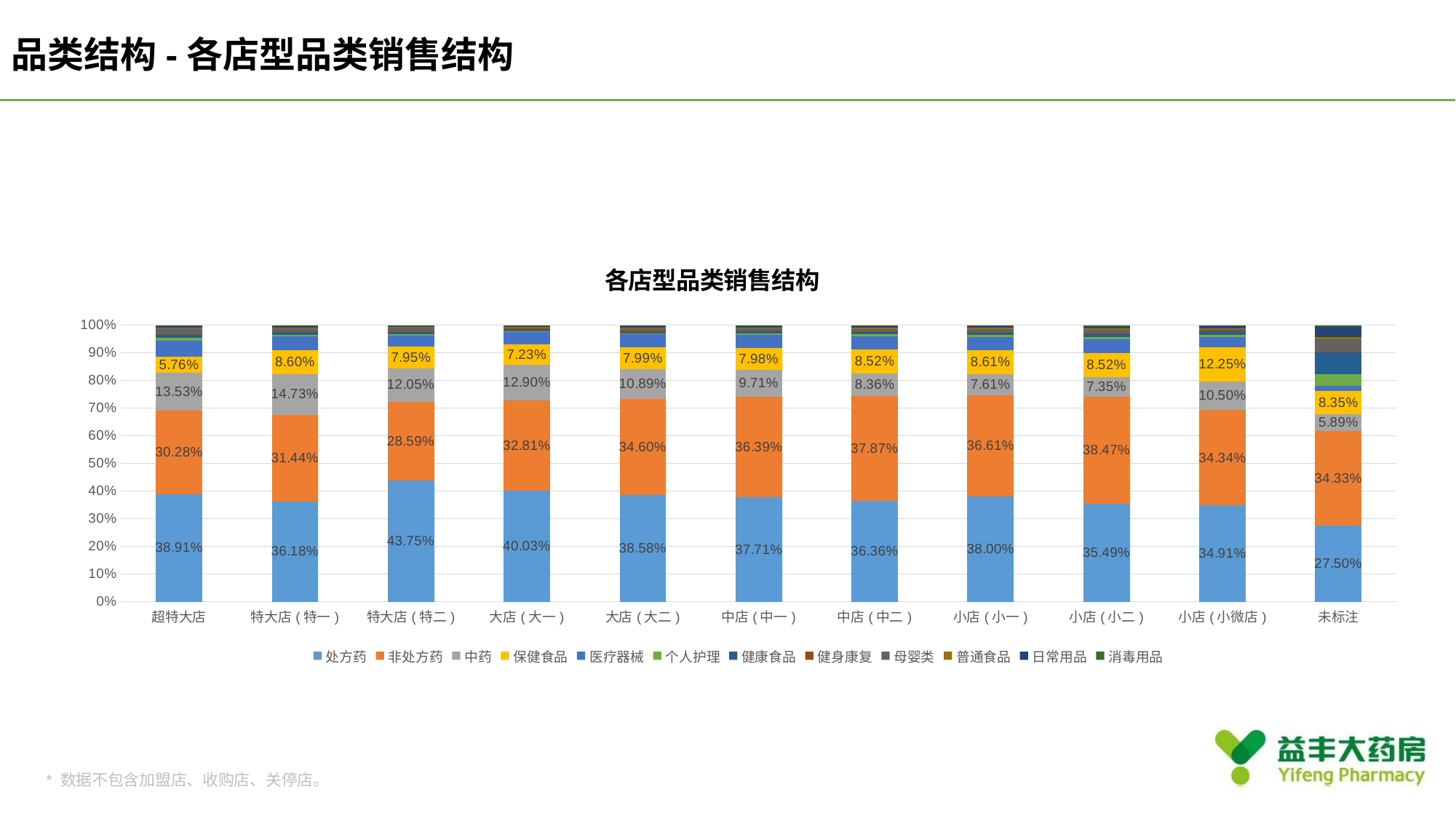

品类结构-各店型品类销售结构

### Chart: 各店型品类销售结构

| Category | 处方药 | 非处方药 | 中药 | 保健食品 | 医疗器械 | 个人护理 | 健康食品 | 健身康复 | 母婴类 | 普通食品 | 日常用品 | 消毒用品 |
|---|---|---|---|---|---|---|---|---|---|---|---|---|
| 超特大店 | 0.389102666616114 | 0.302812929925849 | 0.135266814335144 | 0.0576345198353541 | 0.0593404834952808 | 0.0109661352312283 | 0.0106598461099797 | 0.00279645613909857 | 0.0196444754820192 | 0.00300080856723693 | 0.00542272712189478 | 0.00335213714080028 |
| 特大店(特一) | 0.36181290522218 | 0.314378198412268 | 0.147335629324131 | 0.0859584733861443 | 0.0493166286908706 | 0.0063161665907885 | 0.00891886108479689 | 0.00475684980832722 | 0.0111297712309818 | 0.00227519755892476 | 0.00438357432466405 | 0.00341774436592249 |
| 特大店(特二) | 0.437467905909221 | 0.285918543901253 | 0.120453262652743 | 0.0795267532060576 | 0.0391328483616944 | 0.00450437478313054 | 0.0069983569101812 | 0.00342512495066368 | 0.0127386677184203 | 0.00225066984756048 | 0.00477022329806474 | 0.00281326846101012 |
| 大店(大一) | 0.400254226046622 | 0.328066724444295 | 0.128980197291594 | 0.0723424818964995 | 0.0452334993122721 | 0.00300418015228396 | 0.00539286959984709 | 0.00456672575988315 | 0.0049956809479966 | 0.00112465059882801 | 0.00301941908832962 | 0.00301934486154888 |
| 大店(大二) | 0.385844812119753 | 0.345999576455699 | 0.108883729336545 | 0.0798652967872422 | 0.0455434259938209 | 0.00418179016504268 | 0.00601102432899118 | 0.00350965567010277 | 0.010242011627323 | 0.00165474960865969 | 0.00476654884524238 | 0.00349737906157751 |
| 中店(中一) | 0.377096147362309 | 0.363880902887303 | 0.0971456642835856 | 0.0798089112036289 | 0.0474138090680215 | 0.00428784594955637 | 0.00686861573431267 | 0.00311259264644493 | 0.00971309066528829 | 0.00201376541781722 | 0.00516356994512188 | 0.00349508483661082 |
| 中店(中二) | 0.363625545046225 | 0.378743452616837 | 0.0836034236681698 | 0.0851996380828021 | 0.0493226936380798 | 0.00573878025878755 | 0.00842066537185305 | 0.00282500170199799 | 0.00918119264614511 | 0.00392021322095309 | 0.00526938780526381 | 0.00415000594288522 |
| 小店(小一) | 0.379968458040534 | 0.366085835745925 | 0.0760996549249663 | 0.0860980519908328 | 0.0479416302758996 | 0.00719576530660903 | 0.00964199369480466 | 0.00296675777447277 | 0.0103091112592963 | 0.00375721619038248 | 0.00546953427367805 | 0.00446599052259913 |
| 小店(小二) | 0.354866089650296 | 0.384698560356777 | 0.0735379543797707 | 0.0852323264971044 | 0.050682291021062 | 0.00881513408311818 | 0.0101487312982635 | 0.00310050089954936 | 0.0125698034007717 | 0.00407737676487141 | 0.00676759418049572 | 0.00550363746791995 |
| 小店(小微店) | 0.349100067776229 | 0.343402910379044 | 0.104990722887142 | 0.122531101722467 | 0.0362187180967238 | 0.00745591163264154 | 0.0139717272587043 | 0.00405754299923042 | 0.00398116900566009 | 0.00293807448814652 | 0.00710914254647054 | 0.00424291120754119 |
| 未标注 | 0.275041328246937 | 0.343270098941022 | 0.0589322323015273 | 0.0834639901414376 | 0.0199145416511156 | 0.0425066082098721 | 0.0786458149460368 | 0.00270515381924245 | 0.0432869478542077 | 0.00910986613083895 | 0.0366222404001044 | 0.00650117735765827 |
* 数据不包含加盟店、收购店、关停店。